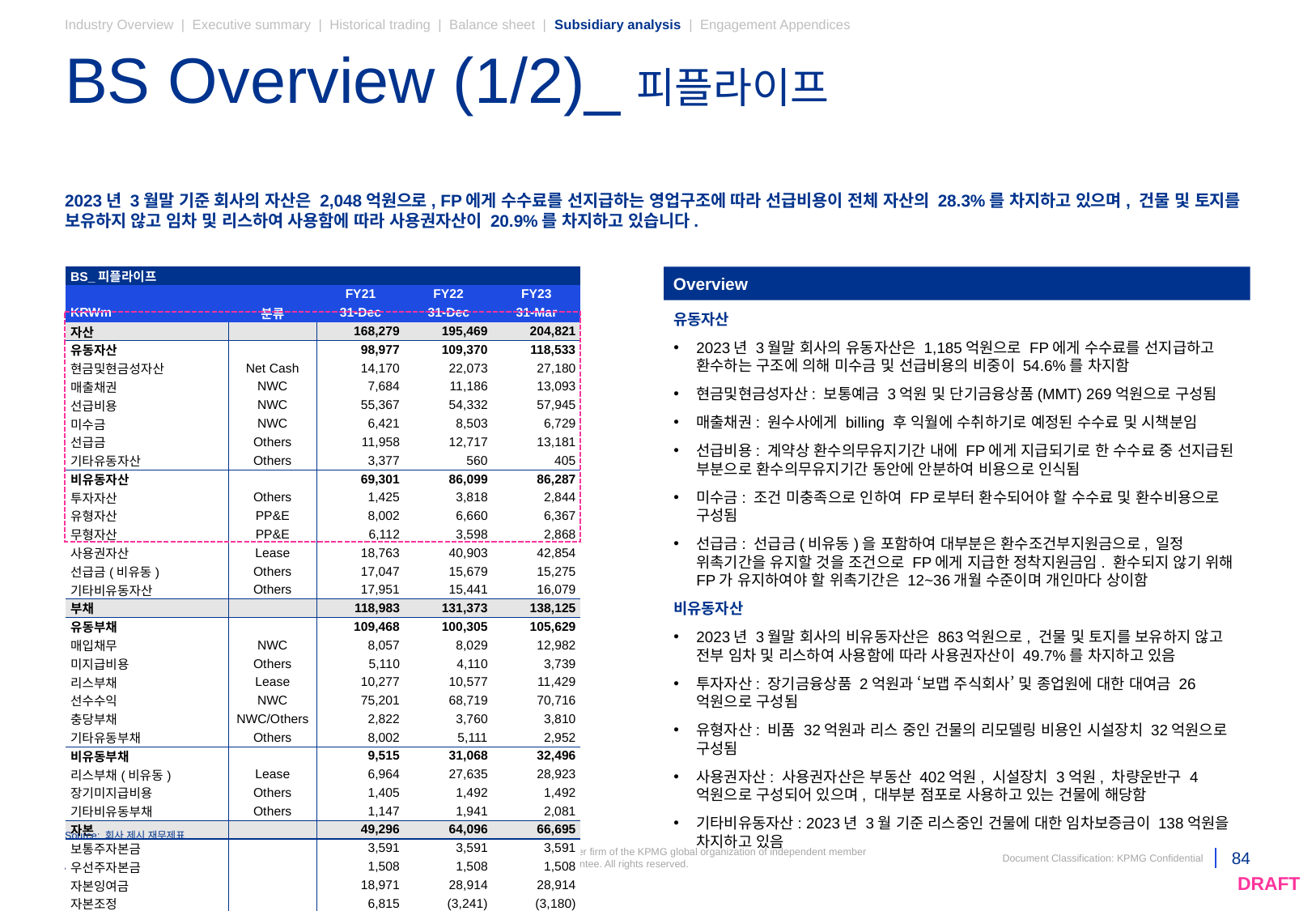

Industry Overview  |  Executive summary  |  Historical trading  |  Balance sheet  |  Subsidiary analysis  |  Engagement Appendices
# BS Overview (1/2)_피플라이프
2023년 3월말 기준 회사의 자산은 2,048억원으로, FP에게 수수료를 선지급하는 영업구조에 따라 선급비용이 전체 자산의 28.3%를 차지하고 있으며, 건물 및 토지를 보유하지 않고 임차 및 리스하여 사용함에 따라 사용권자산이 20.9%를 차지하고 있습니다.
| BS\_피플라이프 |  |  |  |  |
| --- | --- | --- | --- | --- |
|  |  | FY21 | FY22 | FY23 |
| KRWm | 분류 | 31-Dec | 31-Dec | 31-Mar |
| 자산 |  | 168,279 | 195,469 | 204,821 |
| 유동자산 |  | 98,977 | 109,370 | 118,533 |
| 현금및현금성자산 | Net Cash | 14,170 | 22,073 | 27,180 |
| 매출채권 | NWC | 7,684 | 11,186 | 13,093 |
| 선급비용 | NWC | 55,367 | 54,332 | 57,945 |
| 미수금 | NWC | 6,421 | 8,503 | 6,729 |
| 선급금 | Others | 11,958 | 12,717 | 13,181 |
| 기타유동자산 | Others | 3,377 | 560 | 405 |
| 비유동자산 |  | 69,301 | 86,099 | 86,287 |
| 투자자산 | Others | 1,425 | 3,818 | 2,844 |
| 유형자산 | PP&E | 8,002 | 6,660 | 6,367 |
| 무형자산 | PP&E | 6,112 | 3,598 | 2,868 |
| 사용권자산 | Lease | 18,763 | 40,903 | 42,854 |
| 선급금(비유동) | Others | 17,047 | 15,679 | 15,275 |
| 기타비유동자산 | Others | 17,951 | 15,441 | 16,079 |
| 부채 |  | 118,983 | 131,373 | 138,125 |
| 유동부채 |  | 109,468 | 100,305 | 105,629 |
| 매입채무 | NWC | 8,057 | 8,029 | 12,982 |
| 미지급비용 | Others | 5,110 | 4,110 | 3,739 |
| 리스부채 | Lease | 10,277 | 10,577 | 11,429 |
| 선수수익 | NWC | 75,201 | 68,719 | 70,716 |
| 충당부채 | NWC/Others | 2,822 | 3,760 | 3,810 |
| 기타유동부채 | Others | 8,002 | 5,111 | 2,952 |
| 비유동부채 |  | 9,515 | 31,068 | 32,496 |
| 리스부채(비유동) | Lease | 6,964 | 27,635 | 28,923 |
| 장기미지급비용 | Others | 1,405 | 1,492 | 1,492 |
| 기타비유동부채 | Others | 1,147 | 1,941 | 2,081 |
| 자본 |  | 49,296 | 64,096 | 66,695 |
| 보통주자본금 |  | 3,591 | 3,591 | 3,591 |
| 우선주자본금 |  | 1,508 | 1,508 | 1,508 |
| 자본잉여금 |  | 18,971 | 28,914 | 28,914 |
| 자본조정 |  | 6,815 | (3,241) | (3,180) |
| 이익잉여금 |  | 18,411 | 33,324 | 35,862 |
| 부채와자본총계 |  | 168,279 | 195,469 | 204,821 |
Overview
유동자산
2023년 3월말 회사의 유동자산은 1,185억원으로 FP에게 수수료를 선지급하고 환수하는 구조에 의해 미수금 및 선급비용의 비중이 54.6%를 차지함
현금및현금성자산: 보통예금 3억원 및 단기금융상품(MMT) 269억원으로 구성됨
매출채권: 원수사에게 billing 후 익월에 수취하기로 예정된 수수료 및 시책분임
선급비용: 계약상 환수의무유지기간 내에 FP에게 지급되기로 한 수수료 중 선지급된 부분으로 환수의무유지기간 동안에 안분하여 비용으로 인식됨
미수금: 조건 미충족으로 인하여 FP로부터 환수되어야 할 수수료 및 환수비용으로 구성됨
선급금: 선급금(비유동)을 포함하여 대부분은 환수조건부지원금으로, 일정 위촉기간을 유지할 것을 조건으로 FP에게 지급한 정착지원금임. 환수되지 않기 위해 FP가 유지하여야 할 위촉기간은 12~36개월 수준이며 개인마다 상이함
비유동자산
2023년 3월말 회사의 비유동자산은 863억원으로, 건물 및 토지를 보유하지 않고 전부 임차 및 리스하여 사용함에 따라 사용권자산이 49.7%를 차지하고 있음
투자자산: 장기금융상품 2억원과 ‘보맵 주식회사’ 및 종업원에 대한 대여금 26억원으로 구성됨
유형자산: 비품 32억원과 리스 중인 건물의 리모델링 비용인 시설장치 32억원으로 구성됨
사용권자산: 사용권자산은 부동산 402억원, 시설장치 3억원, 차량운반구 4억원으로 구성되어 있으며, 대부분 점포로 사용하고 있는 건물에 해당함
기타비유동자산: 2023년 3월 기준 리스중인 건물에 대한 임차보증금이 138억원을 차지하고 있음

Source: 회사 제시 재무제표